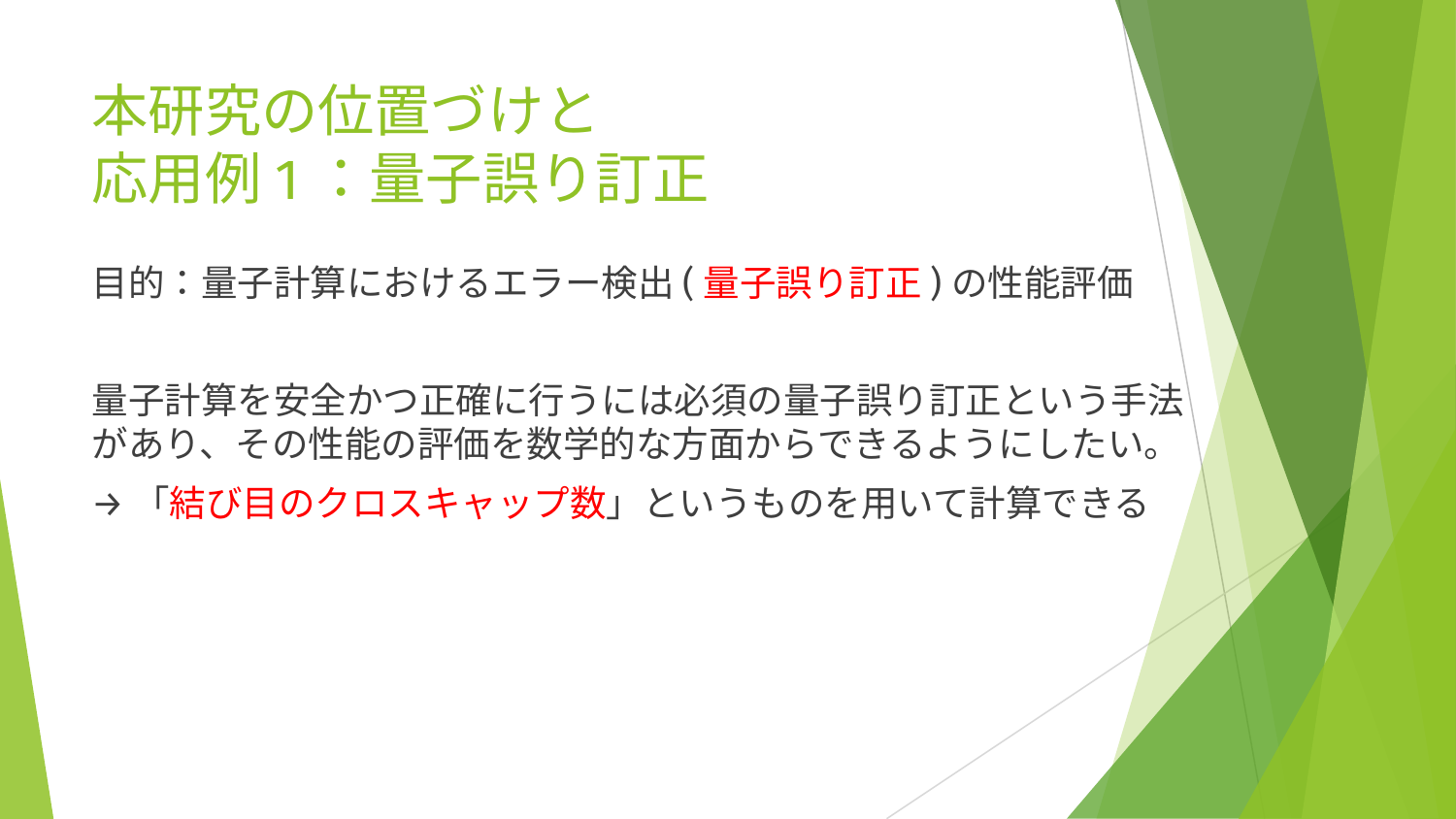

# 本研究の位置づけと
応用例1：量子誤り訂正
目的：量子計算におけるエラー検出(量子誤り訂正)の性能評価

量子計算を安全かつ正確に行うには必須の量子誤り訂正という手法があり、その性能の評価を数学的な方面からできるようにしたい。
→「結び目のクロスキャップ数」というものを用いて計算できる